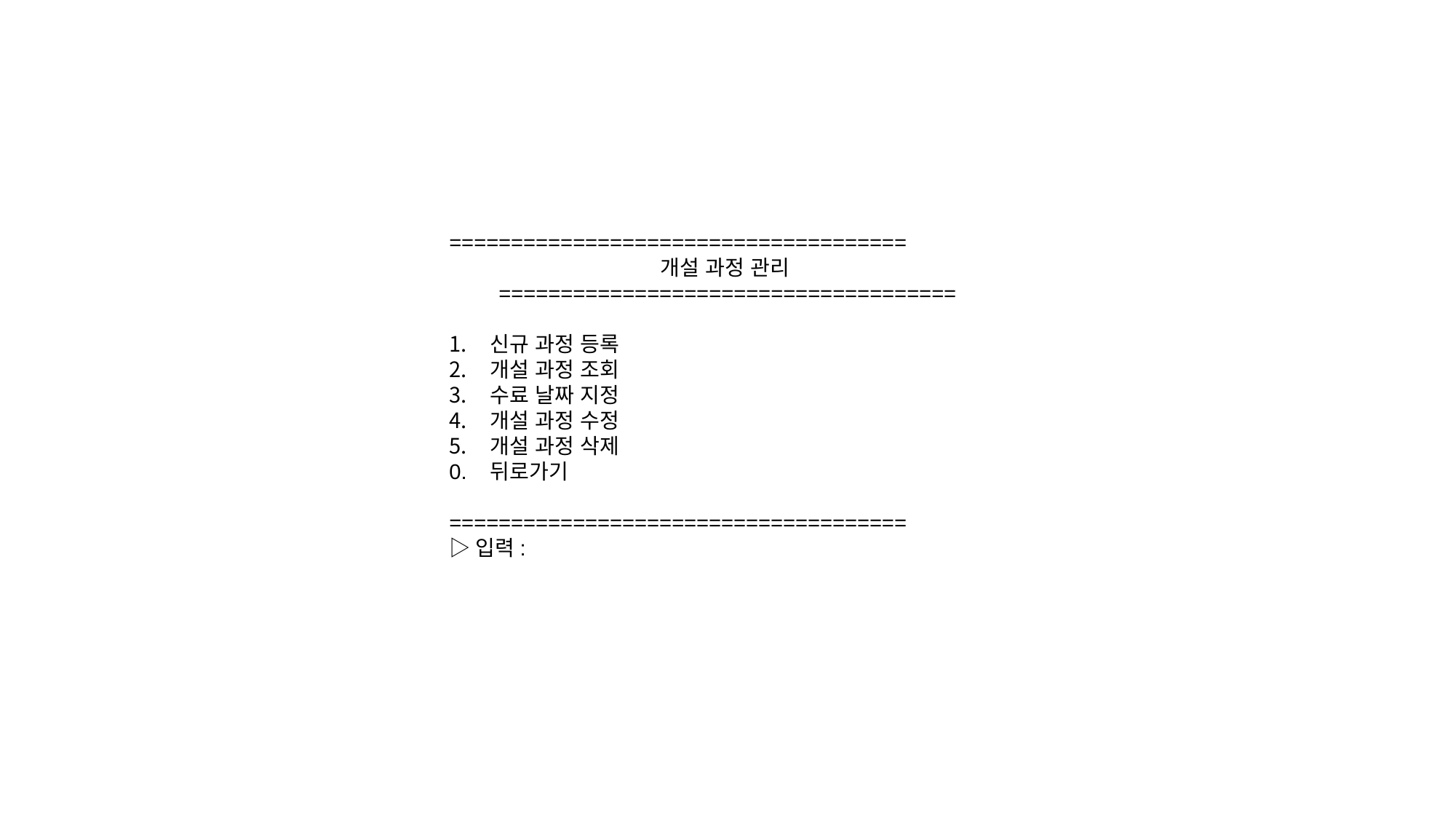

=====================================
개설 과정 관리=====================================

신규 과정 등록
개설 과정 조회
수료 날짜 지정
개설 과정 수정
개설 과정 삭제
0.   뒤로가기

=====================================
▷입력: